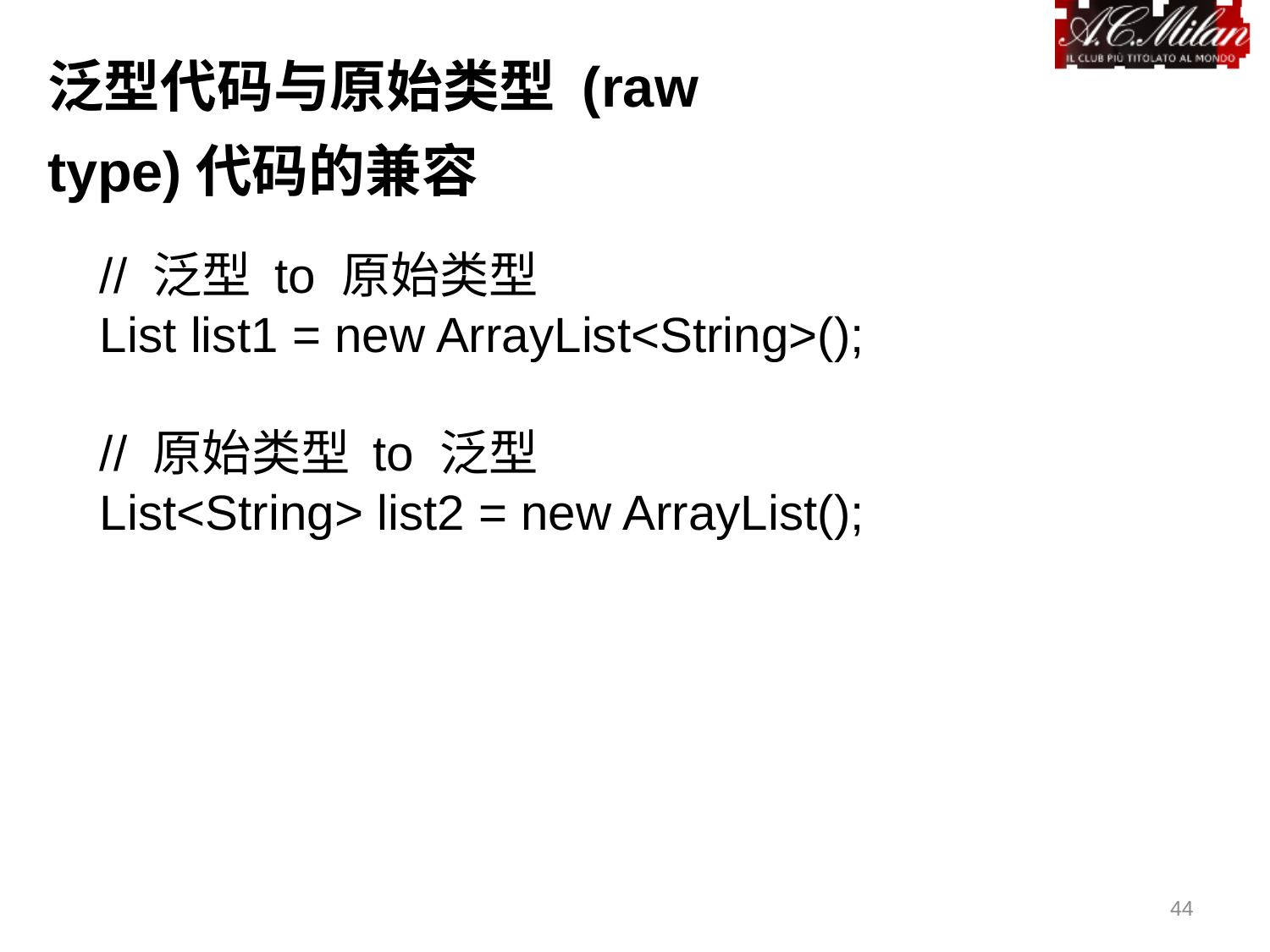

泛型代码与原始类型 (raw type)代码的兼容
// 泛型 to 原始类型
List list1 = new ArrayList<String>();

// 原始类型 to 泛型
List<String> list2 = new ArrayList();
44